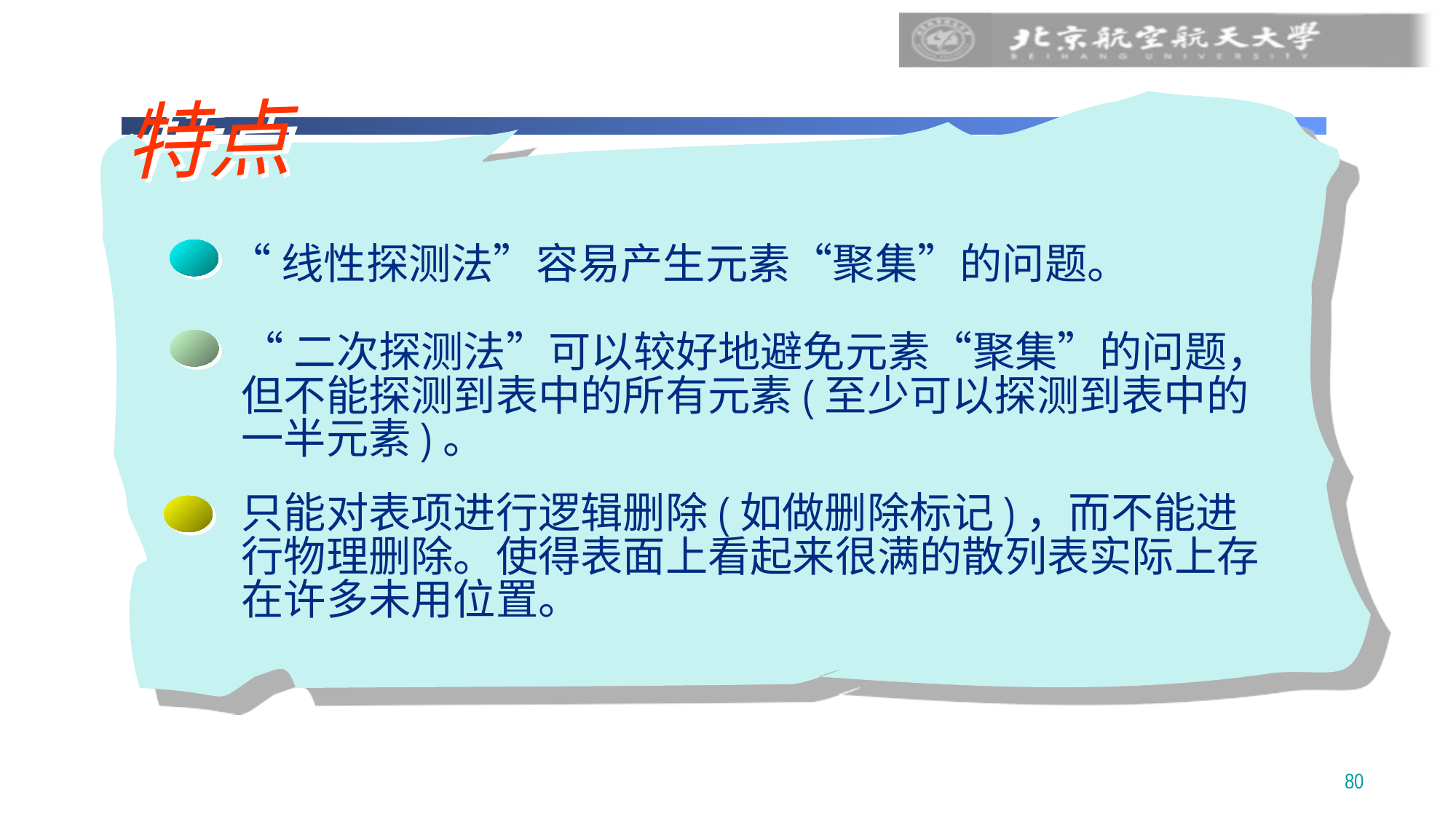

特点

“线性探测法”容易产生元素“聚集”的问题。

“二次探测法”可以较好地避免元素“聚集”的问题，但不能探测到表中的所有元素(至少可以探测到表中的一半元素)。

只能对表项进行逻辑删除(如做删除标记)，而不能进行物理删除。使得表面上看起来很满的散列表实际上存在许多未用位置。

80